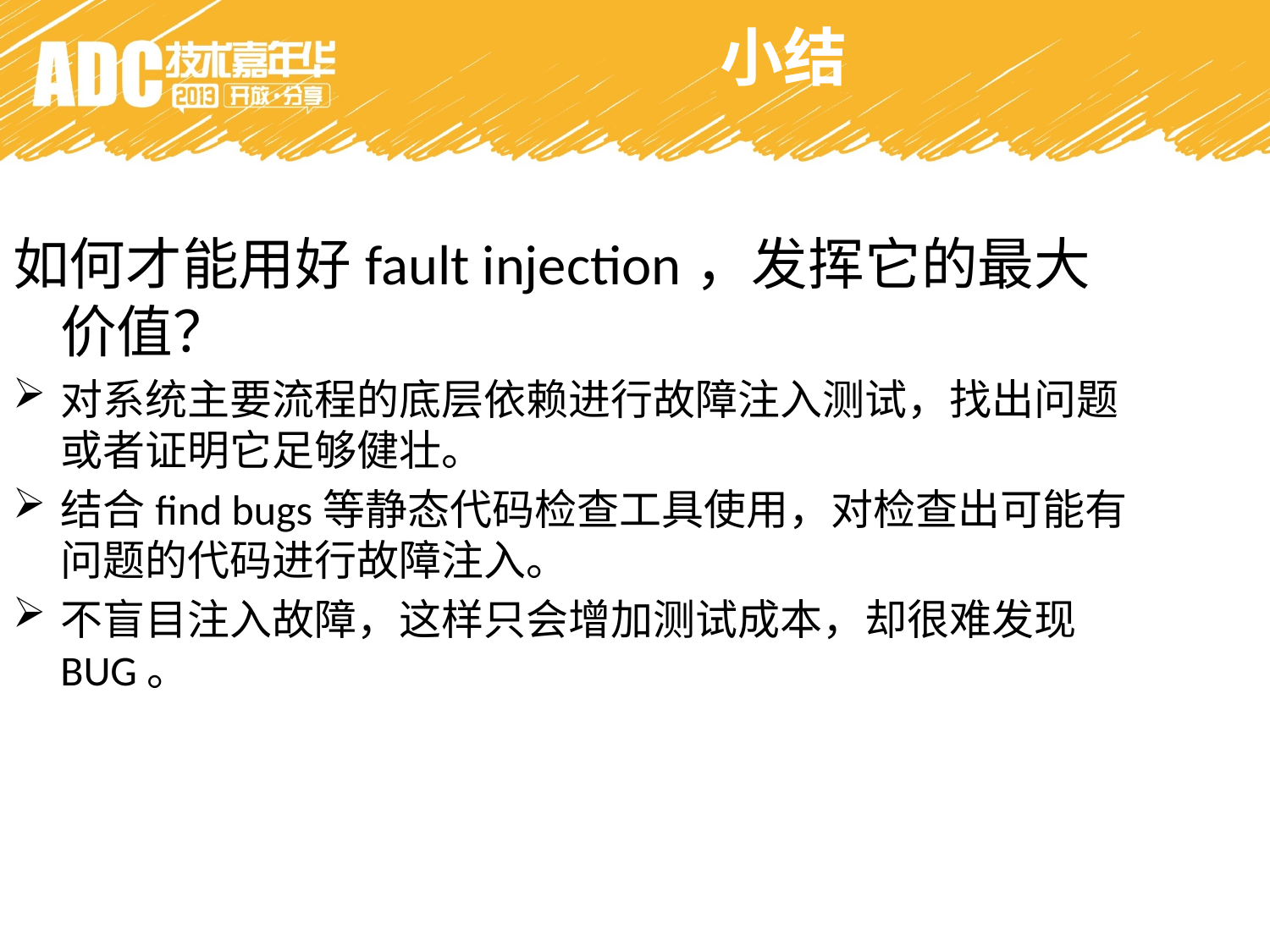

小结
如何才能用好fault injection，发挥它的最大价值？
对系统主要流程的底层依赖进行故障注入测试，找出问题或者证明它足够健壮。
结合find bugs等静态代码检查工具使用，对检查出可能有问题的代码进行故障注入。
不盲目注入故障，这样只会增加测试成本，却很难发现BUG。